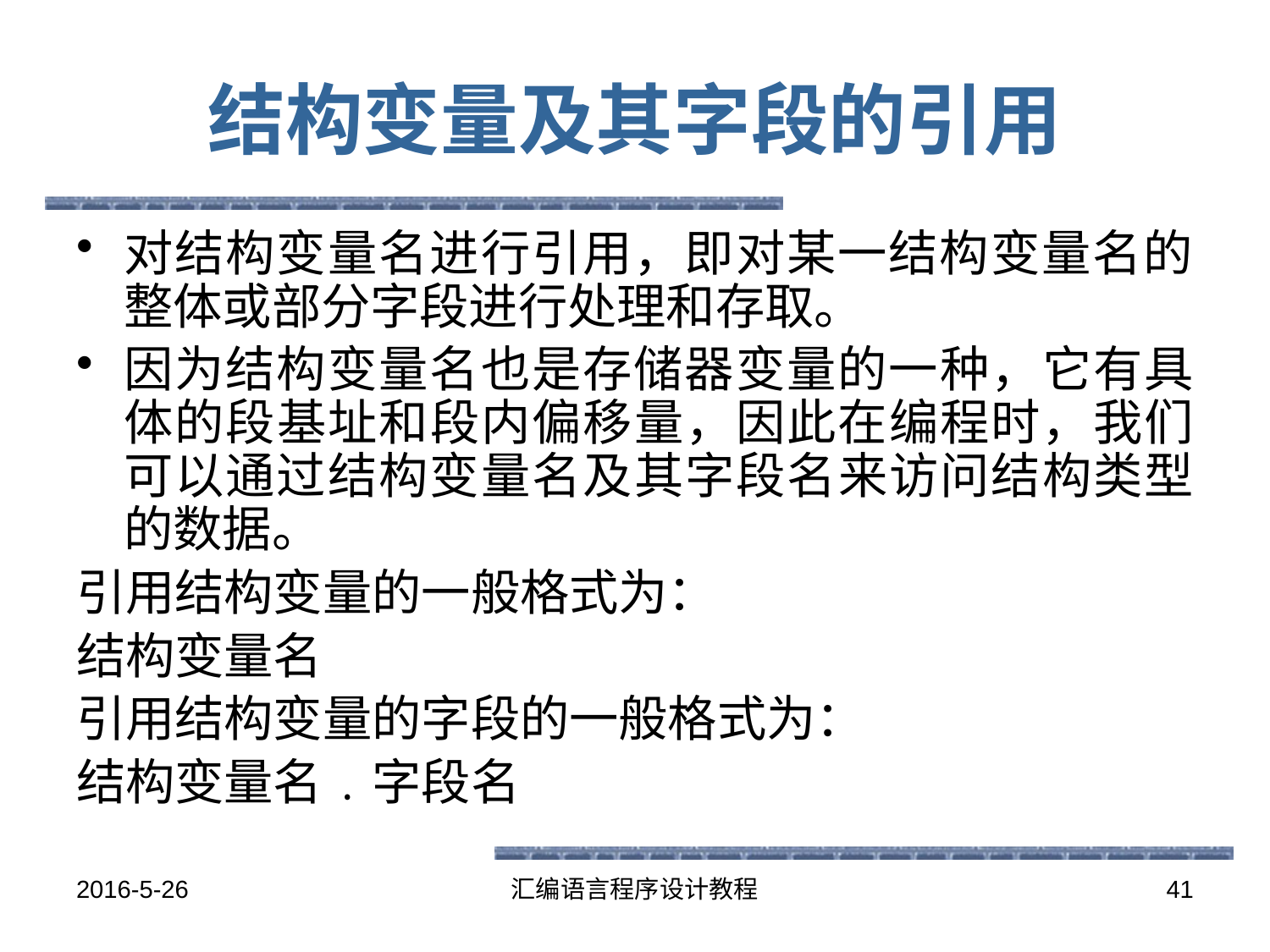

# 结构变量及其字段的引用
对结构变量名进行引用，即对某一结构变量名的整体或部分字段进行处理和存取。
因为结构变量名也是存储器变量的一种，它有具体的段基址和段内偏移量，因此在编程时，我们可以通过结构变量名及其字段名来访问结构类型的数据。
引用结构变量的一般格式为：
结构变量名
引用结构变量的字段的一般格式为：
结构变量名﹒字段名
2016-5-26
汇编语言程序设计教程
41